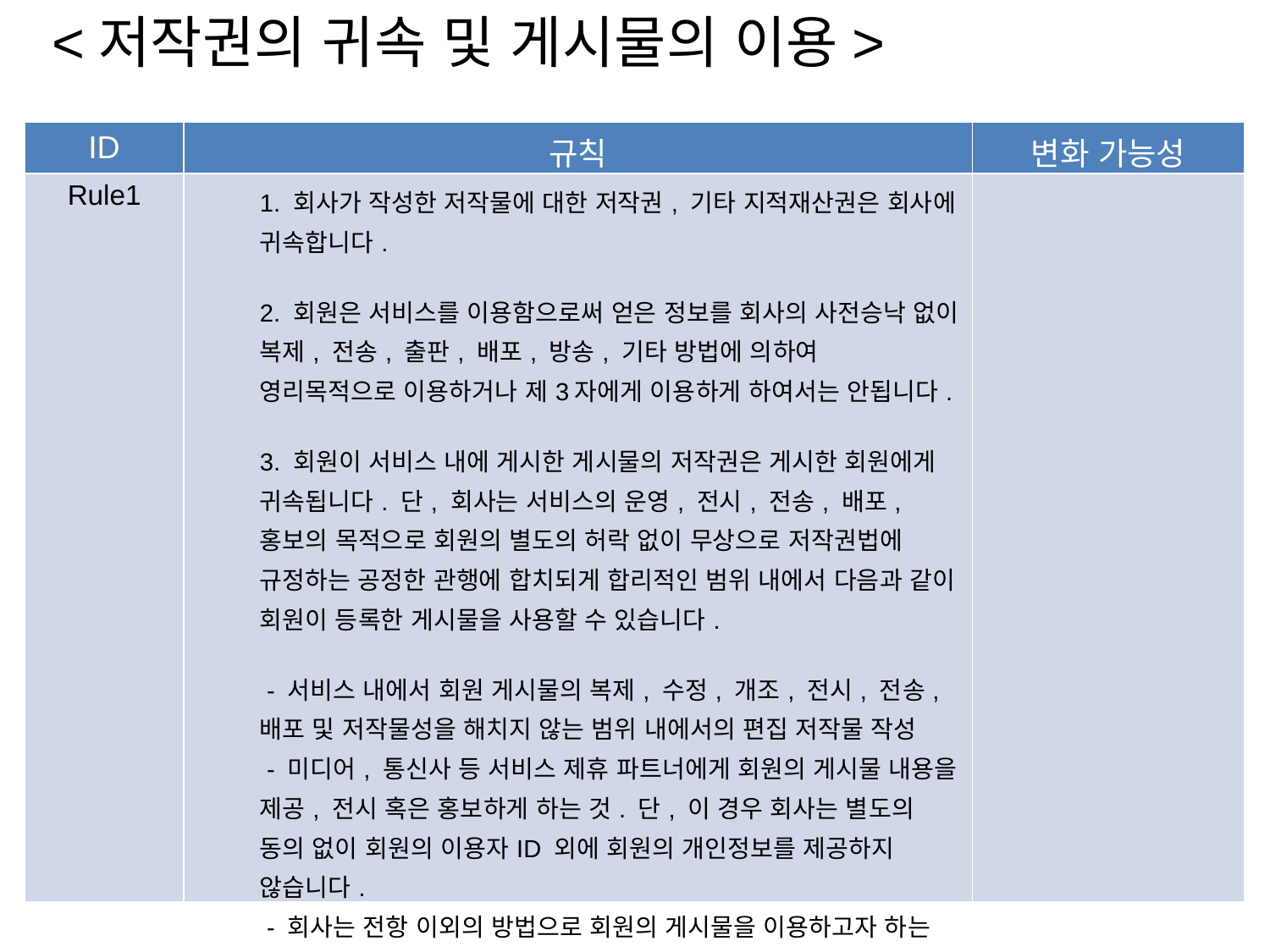

<저작권의 귀속 및 게시물의 이용>
| ID | 규칙 | 변화 가능성 |
| --- | --- | --- |
| Rule1 | 1. 회사가 작성한 저작물에 대한 저작권, 기타 지적재산권은 회사에 귀속합니다. 2. 회원은 서비스를 이용함으로써 얻은 정보를 회사의 사전승낙 없이 복제, 전송, 출판, 배포, 방송, 기타 방법에 의하여 영리목적으로 이용하거나 제3자에게 이용하게 하여서는 안됩니다. 3. 회원이 서비스 내에 게시한 게시물의 저작권은 게시한 회원에게 귀속됩니다. 단, 회사는 서비스의 운영, 전시, 전송, 배포, 홍보의 목적으로 회원의 별도의 허락 없이 무상으로 저작권법에 규정하는 공정한 관행에 합치되게 합리적인 범위 내에서 다음과 같이 회원이 등록한 게시물을 사용할 수 있습니다. - 서비스 내에서 회원 게시물의 복제, 수정, 개조, 전시, 전송, 배포 및 저작물성을 해치지 않는 범위 내에서의 편집 저작물 작성 - 미디어, 통신사 등 서비스 제휴 파트너에게 회원의 게시물 내용을 제공, 전시 혹은 홍보하게 하는 것. 단, 이 경우 회사는 별도의 동의 없이 회원의 이용자ID 외에 회원의 개인정보를 제공하지 않습니다. - 회사는 전항 이외의 방법으로 회원의 게시물을 이용하고자 하는 경우, 전화, 팩스, 전자우편 등의 방법을 통해 사전에 회원의 동의를 얻어야 합니다. |  |